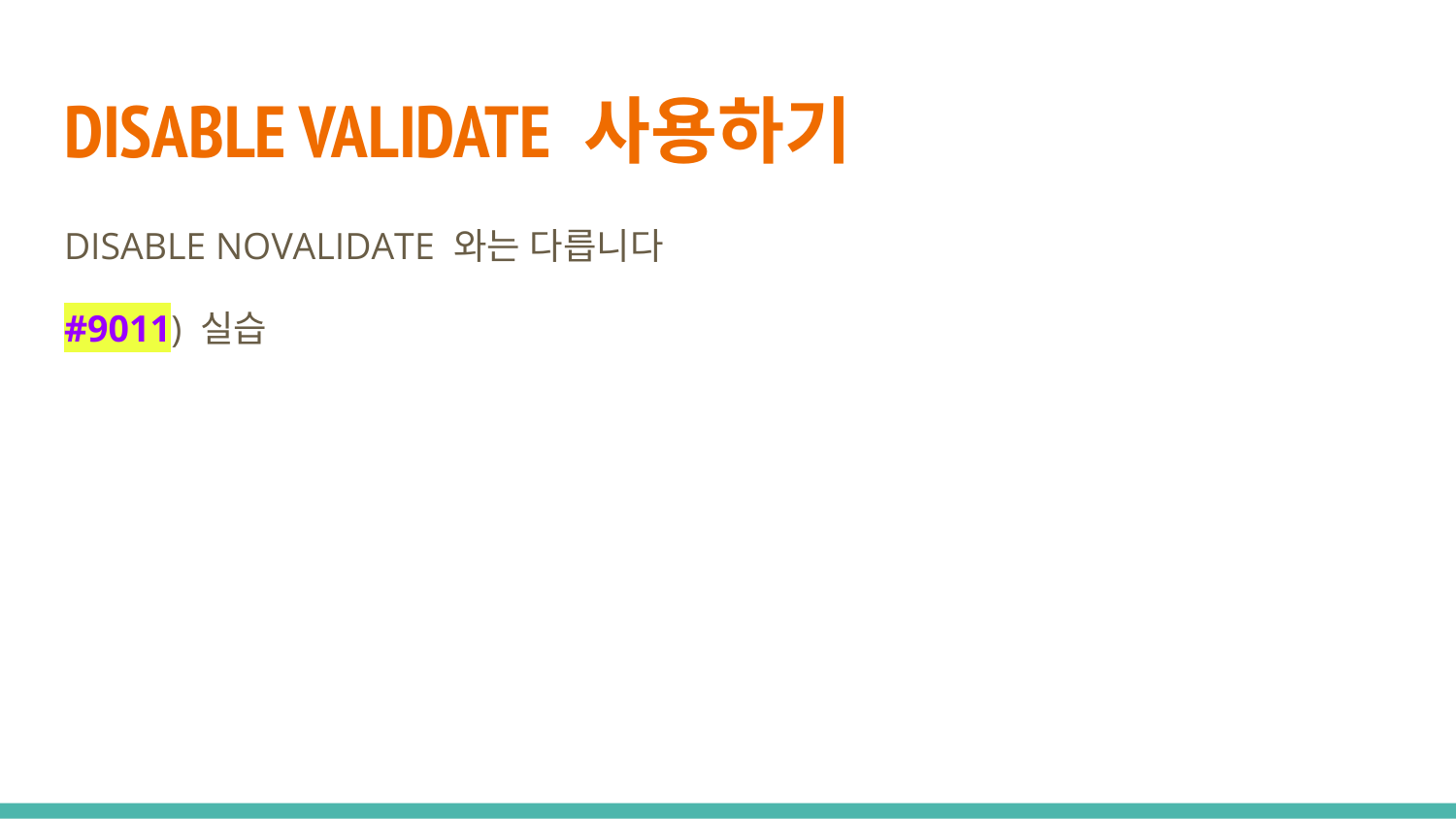

# DISABLE VALIDATE 사용하기
DISABLE NOVALIDATE 와는 다릅니다
#9011) 실습